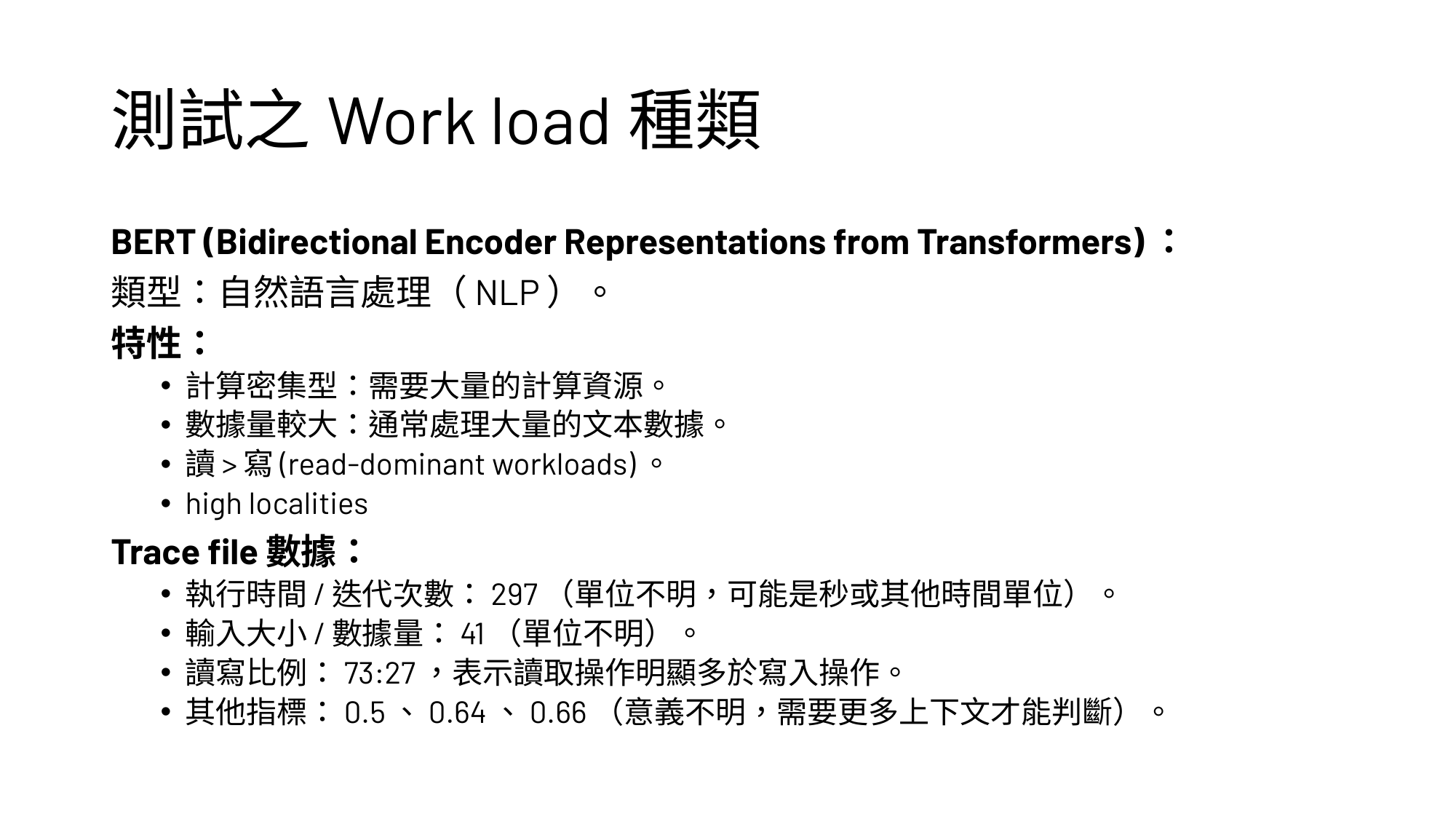

# 測試之Work load種類
BERT (Bidirectional Encoder Representations from Transformers)：
類型：自然語言處理（NLP）。
特性：
計算密集型：需要大量的計算資源。
數據量較大：通常處理大量的文本數據。
讀>寫(read-dominant workloads)。
high localities
Trace file數據：
執行時間/迭代次數：297（單位不明，可能是秒或其他時間單位）。
輸入大小/數據量：41（單位不明）。
讀寫比例：73:27，表示讀取操作明顯多於寫入操作。
其他指標：0.5、0.64、0.66（意義不明，需要更多上下文才能判斷）。